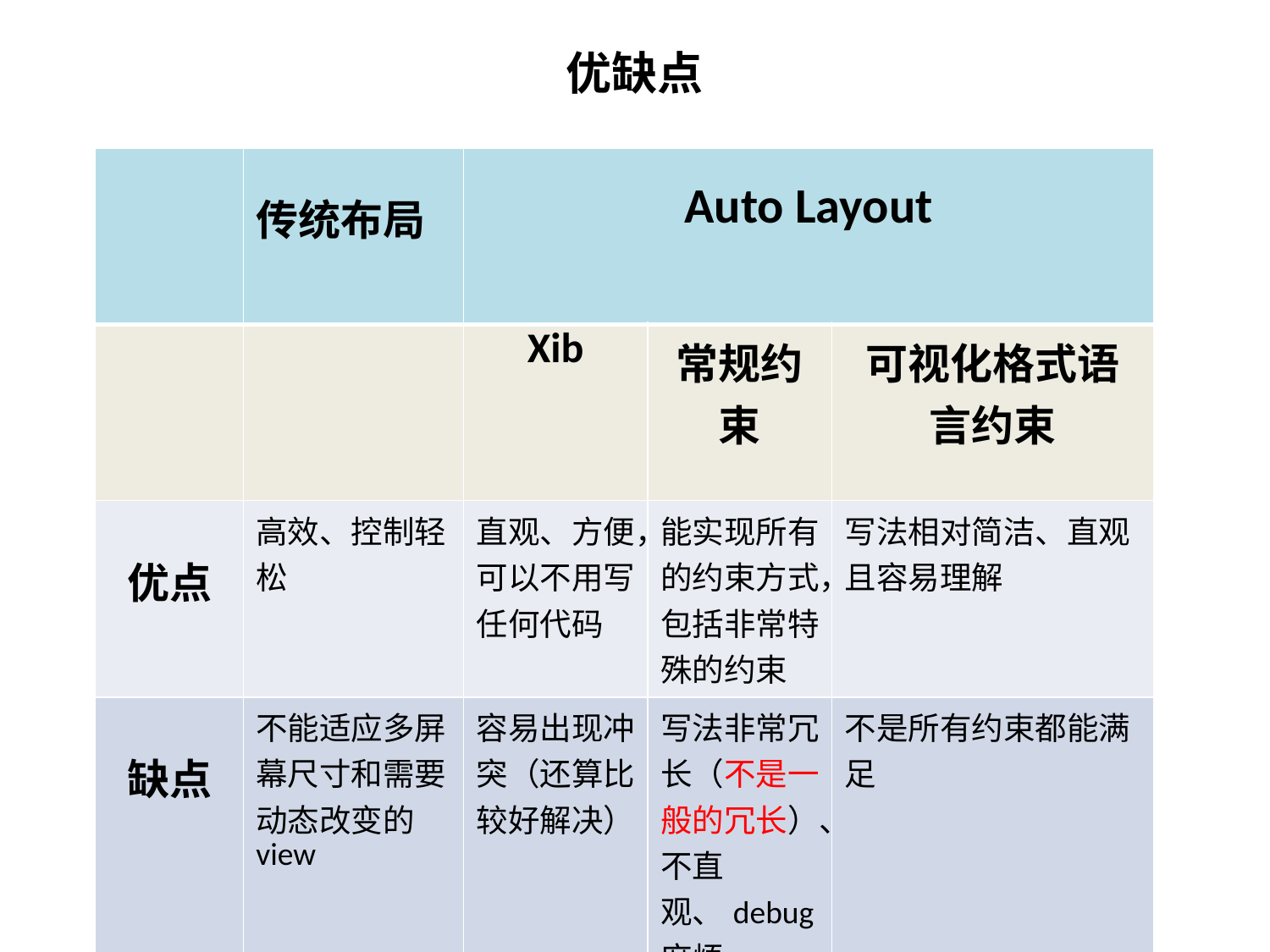

# 优缺点
|  | 传统布局 | Auto Layout |  |  |
| --- | --- | --- | --- | --- |
|  |  | Xib | 常规约束 | 可视化格式语言约束 |
| 优点 | 高效、控制轻松 | 直观、方便，可以不用写任何代码 | 能实现所有的约束方式，包括非常特殊的约束 | 写法相对简洁、直观且容易理解 |
| 缺点 | 不能适应多屏幕尺寸和需要动态改变的view | 容易出现冲突（还算比较好解决） | 写法非常冗长（不是一般的冗长）、不直观、debug麻烦 | 不是所有约束都能满足 |